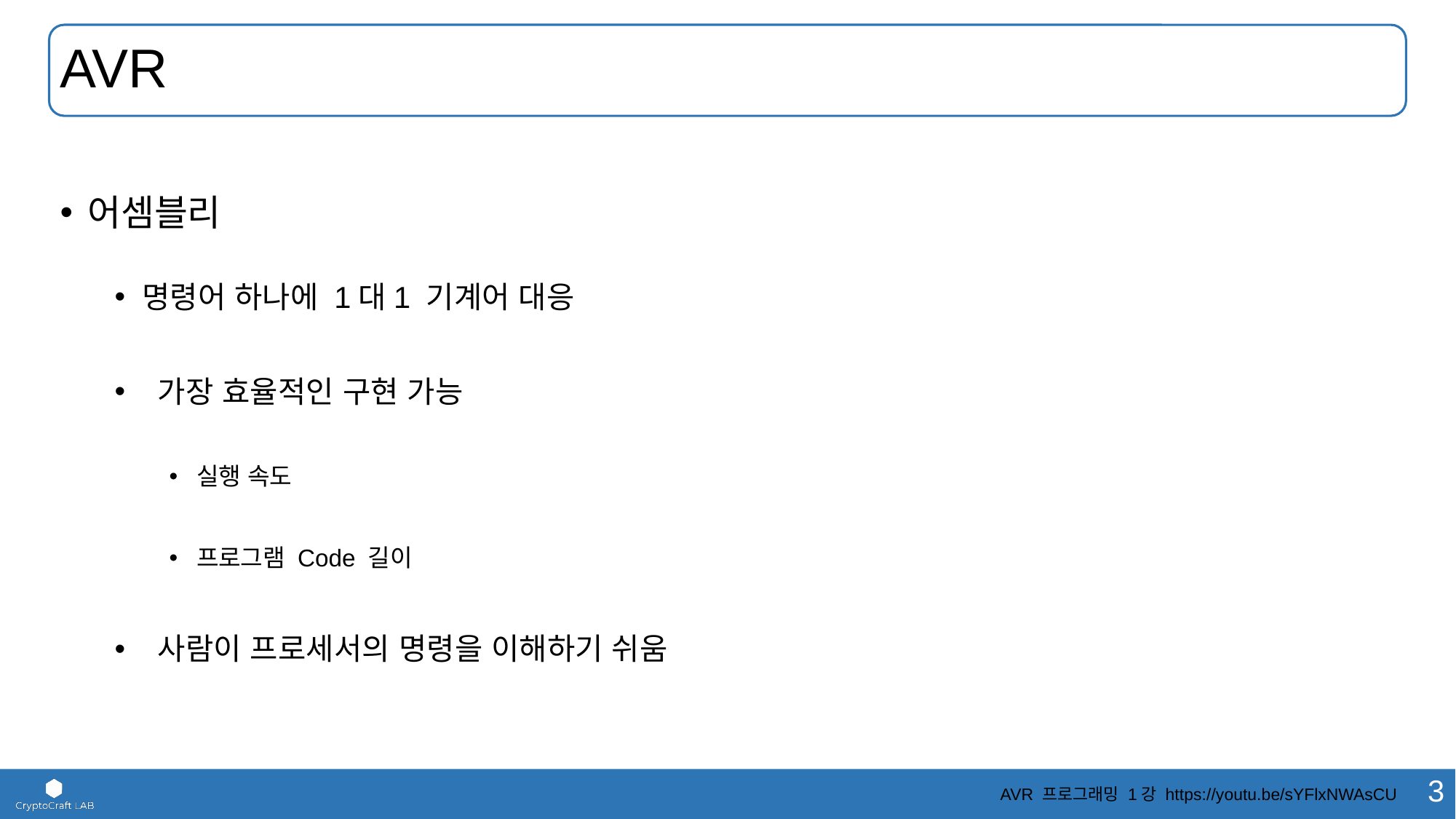

# AVR

어셈블리

명령어 하나에 1대1 기계어 대응

 가장 효율적인 구현 가능

실행 속도

프로그램 Code 길이

 사람이 프로세서의 명령을 이해하기 쉬움

AVR 프로그래밍 1강 https://youtu.be/sYFlxNWAsCU